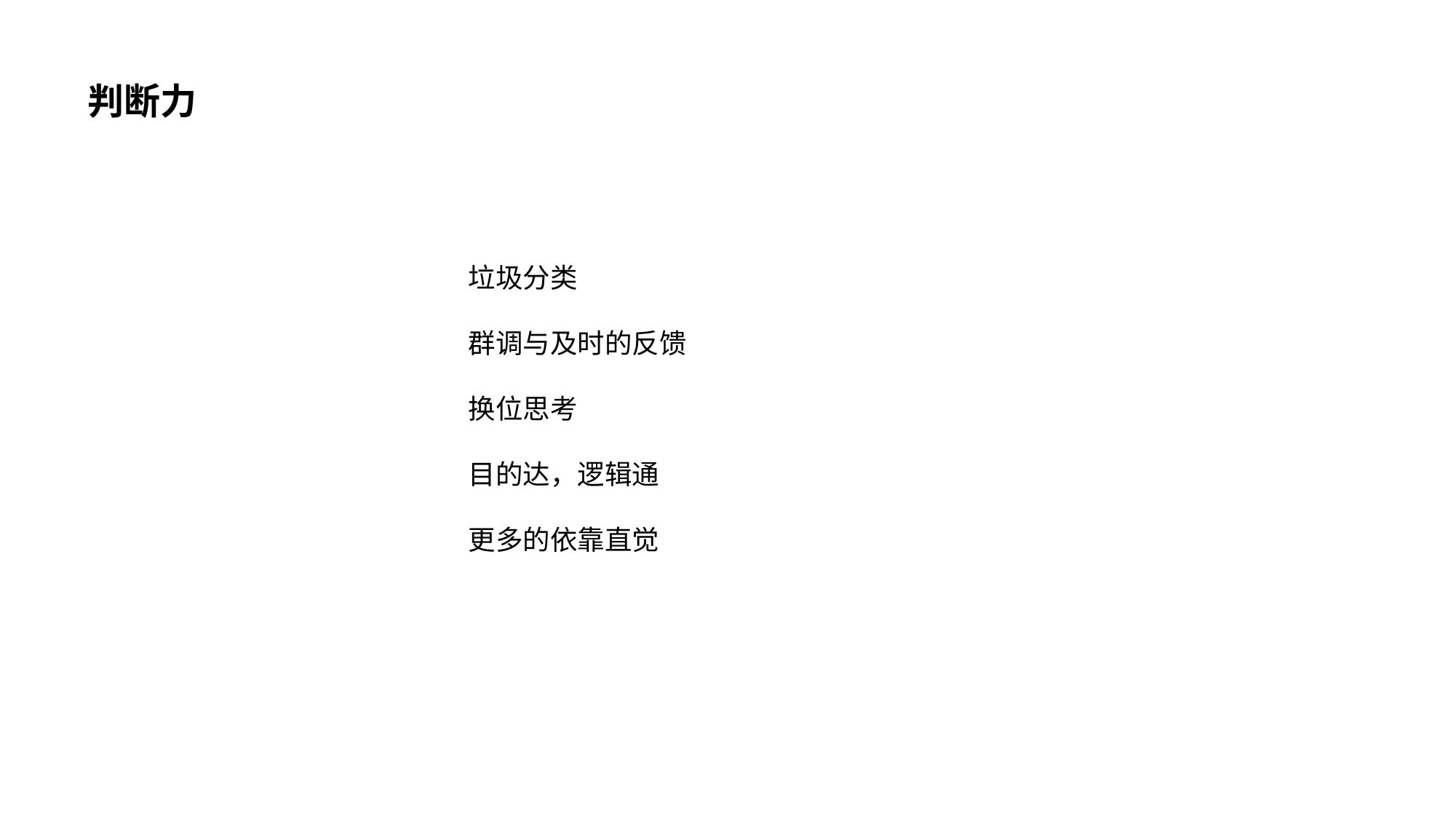

判断力
垃圾分类

群调与及时的反馈

换位思考

目的达，逻辑通

更多的依靠直觉